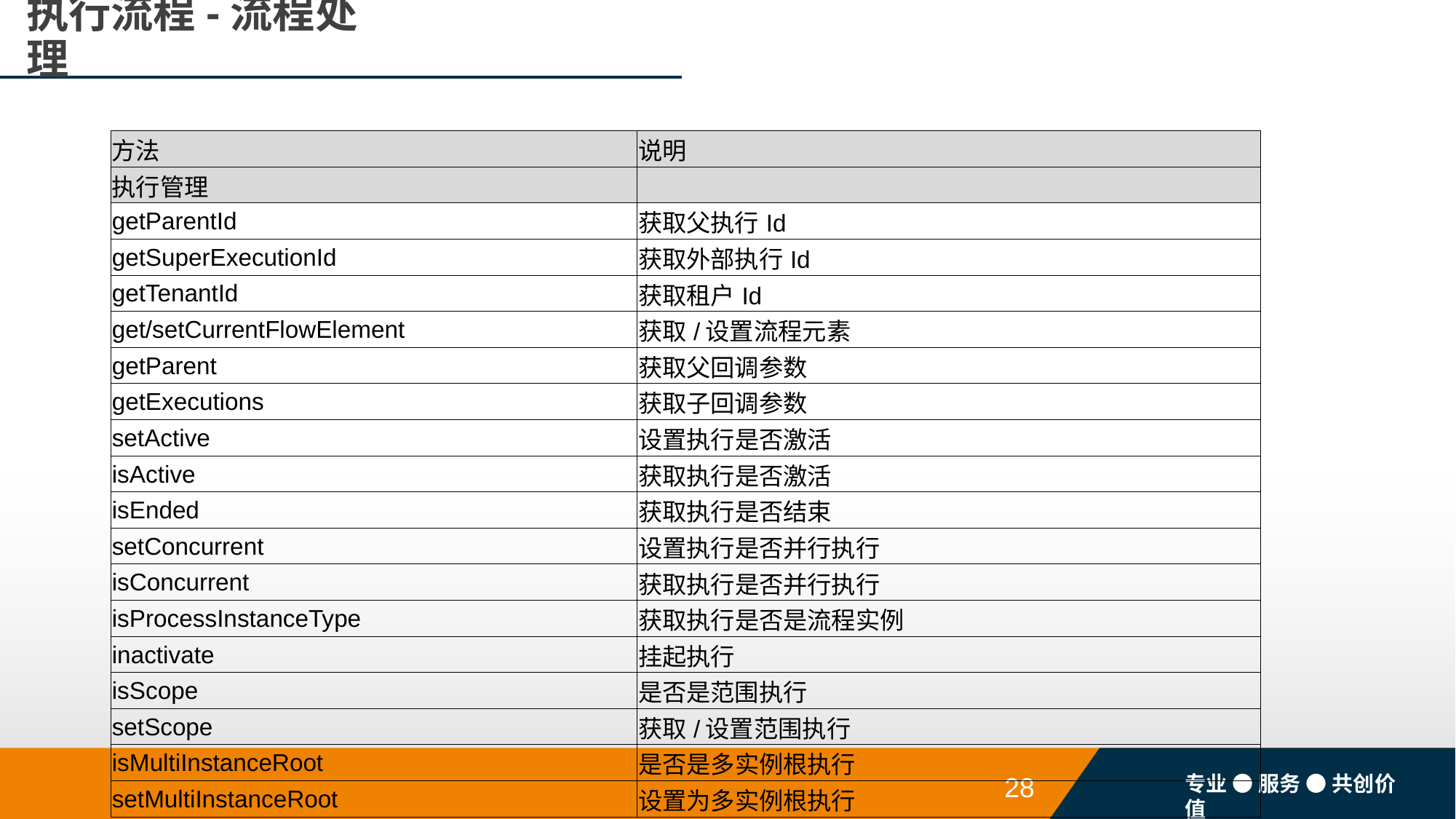

# 执行流程-流程处理
| 方法 | 说明 |
| --- | --- |
| 执行管理 |  |
| getParentId | 获取父执行Id |
| getSuperExecutionId | 获取外部执行Id |
| getTenantId | 获取租户Id |
| get/setCurrentFlowElement | 获取/设置流程元素 |
| getParent | 获取父回调参数 |
| getExecutions | 获取子回调参数 |
| setActive | 设置执行是否激活 |
| isActive | 获取执行是否激活 |
| isEnded | 获取执行是否结束 |
| setConcurrent | 设置执行是否并行执行 |
| isConcurrent | 获取执行是否并行执行 |
| isProcessInstanceType | 获取执行是否是流程实例 |
| inactivate | 挂起执行 |
| isScope | 是否是范围执行 |
| setScope | 获取/设置范围执行 |
| isMultiInstanceRoot | 是否是多实例根执行 |
| setMultiInstanceRoot | 设置为多实例根执行 |